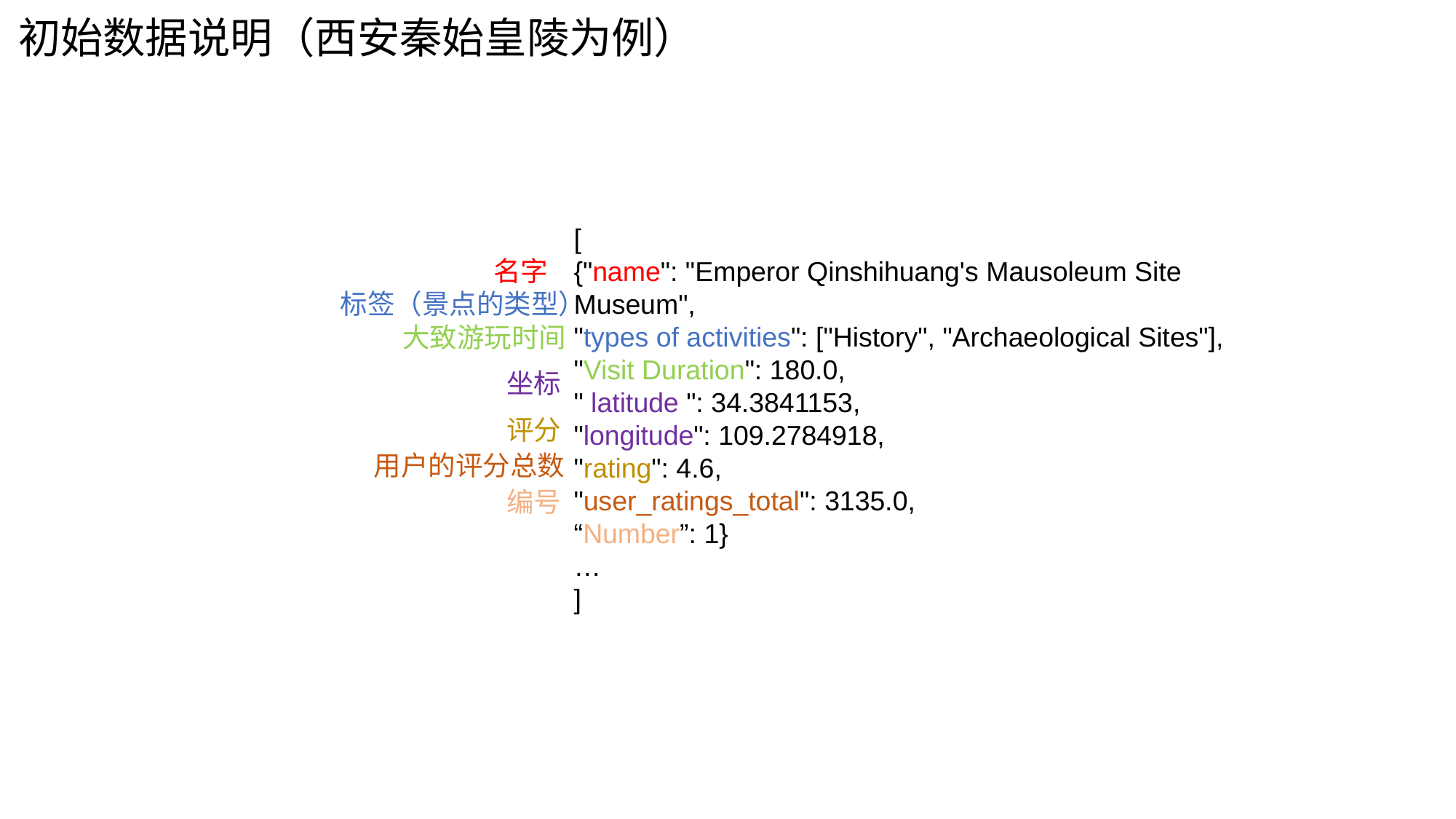

初始数据说明（西安秦始皇陵为例）
[
{"name": "Emperor Qinshihuang's Mausoleum Site Museum",
"types of activities": ["History", "Archaeological Sites"],
"Visit Duration": 180.0,
" latitude ": 34.3841153,
"longitude": 109.2784918,
"rating": 4.6,
"user_ratings_total": 3135.0,
“Number”: 1}
…
]

名字
标签（景点的类型）
大致游玩时间
坐标
评分
用户的评分总数
编号